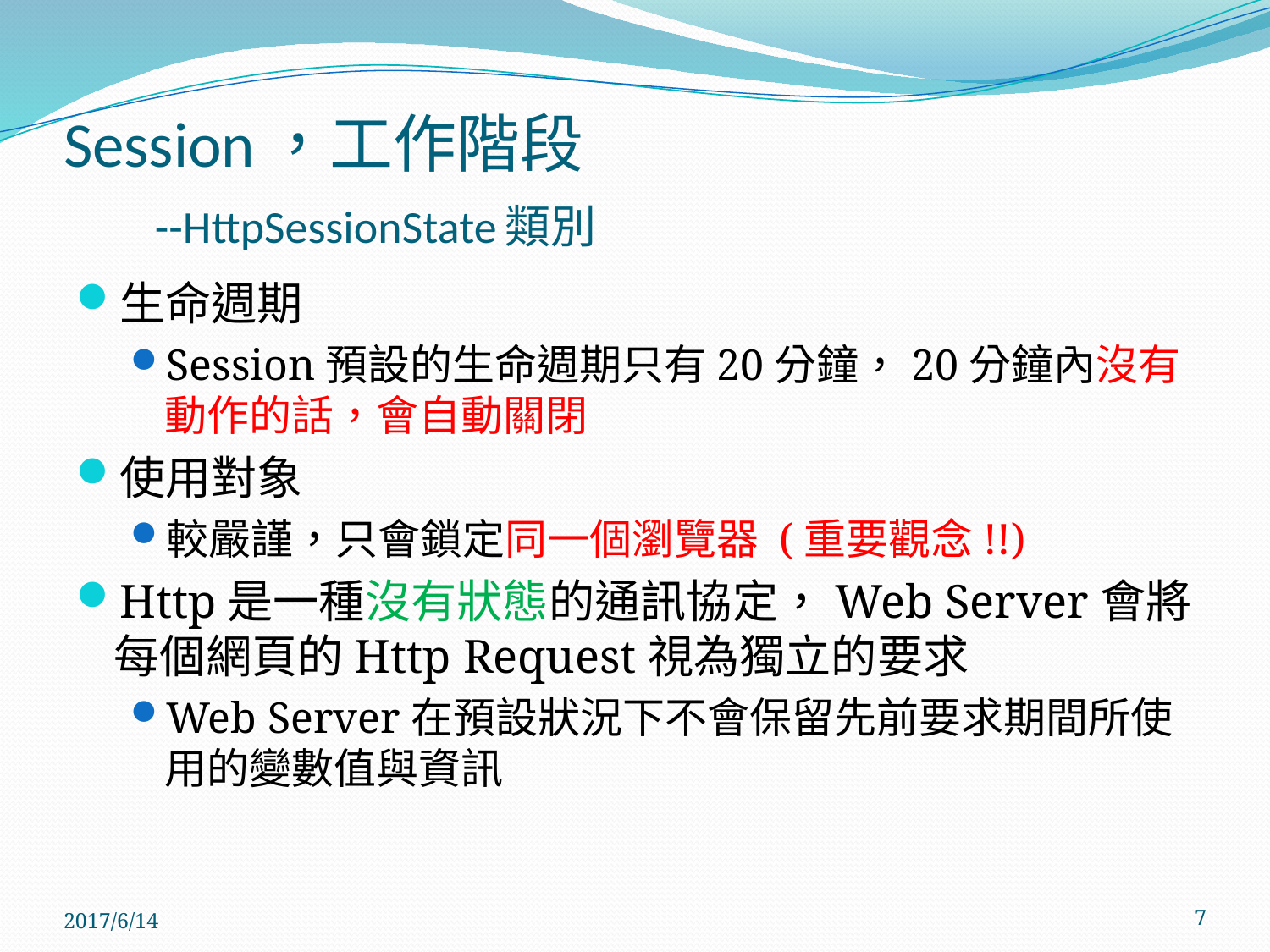

# Session，工作階段 --HttpSessionState類別
生命週期
Session預設的生命週期只有20分鐘，20分鐘內沒有動作的話，會自動關閉
使用對象
較嚴謹，只會鎖定同一個瀏覽器 (重要觀念!!)
Http是一種沒有狀態的通訊協定，Web Server會將每個網頁的Http Request視為獨立的要求
Web Server在預設狀況下不會保留先前要求期間所使用的變數值與資訊
2017/6/14
7